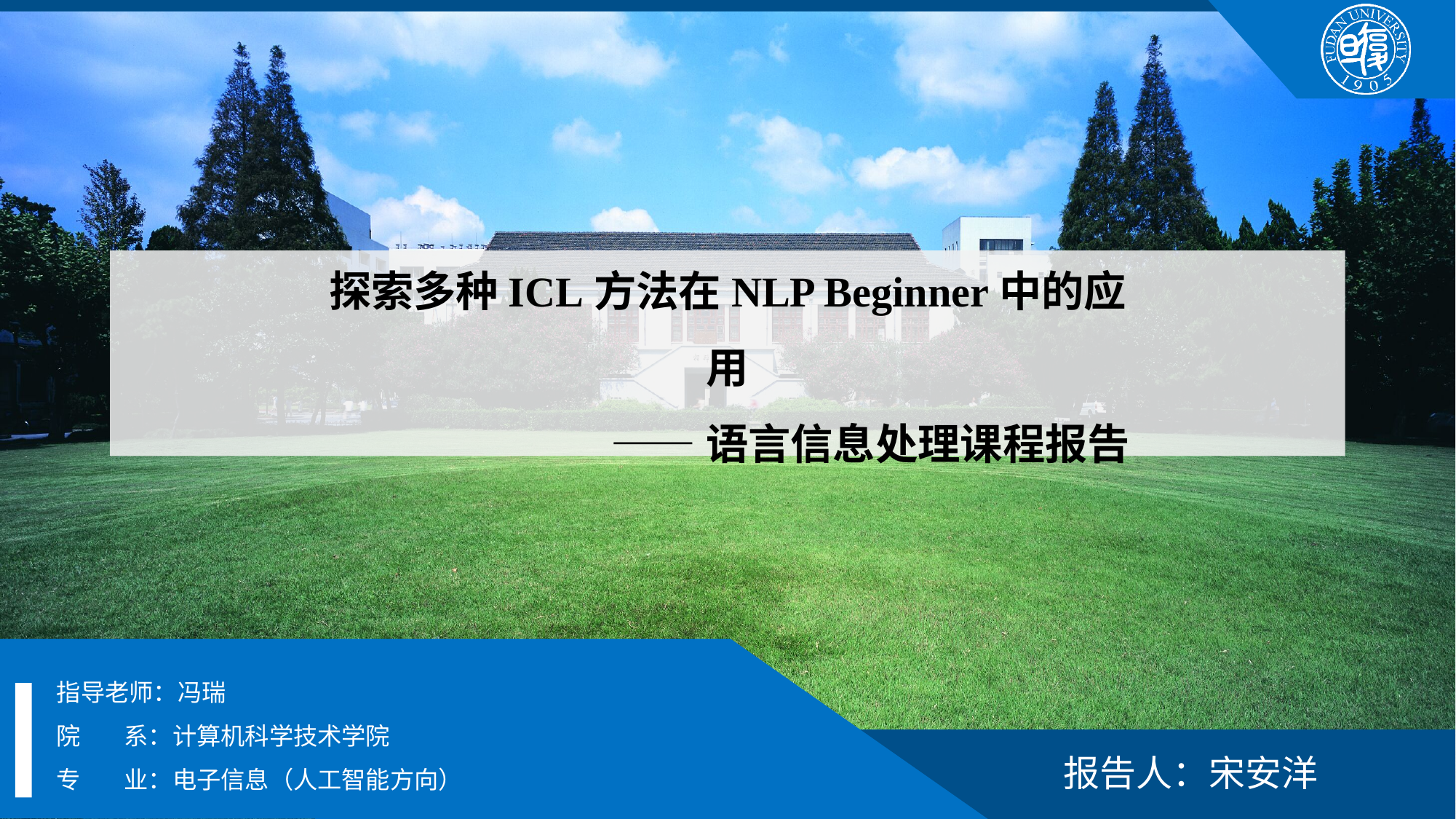

探索多种ICL方法在NLP Beginner中的应用
——语言信息处理课程报告
指导老师：冯瑞
院        系：计算机科学技术学院
专        业：电子信息（人工智能方向）
报告人：宋安洋